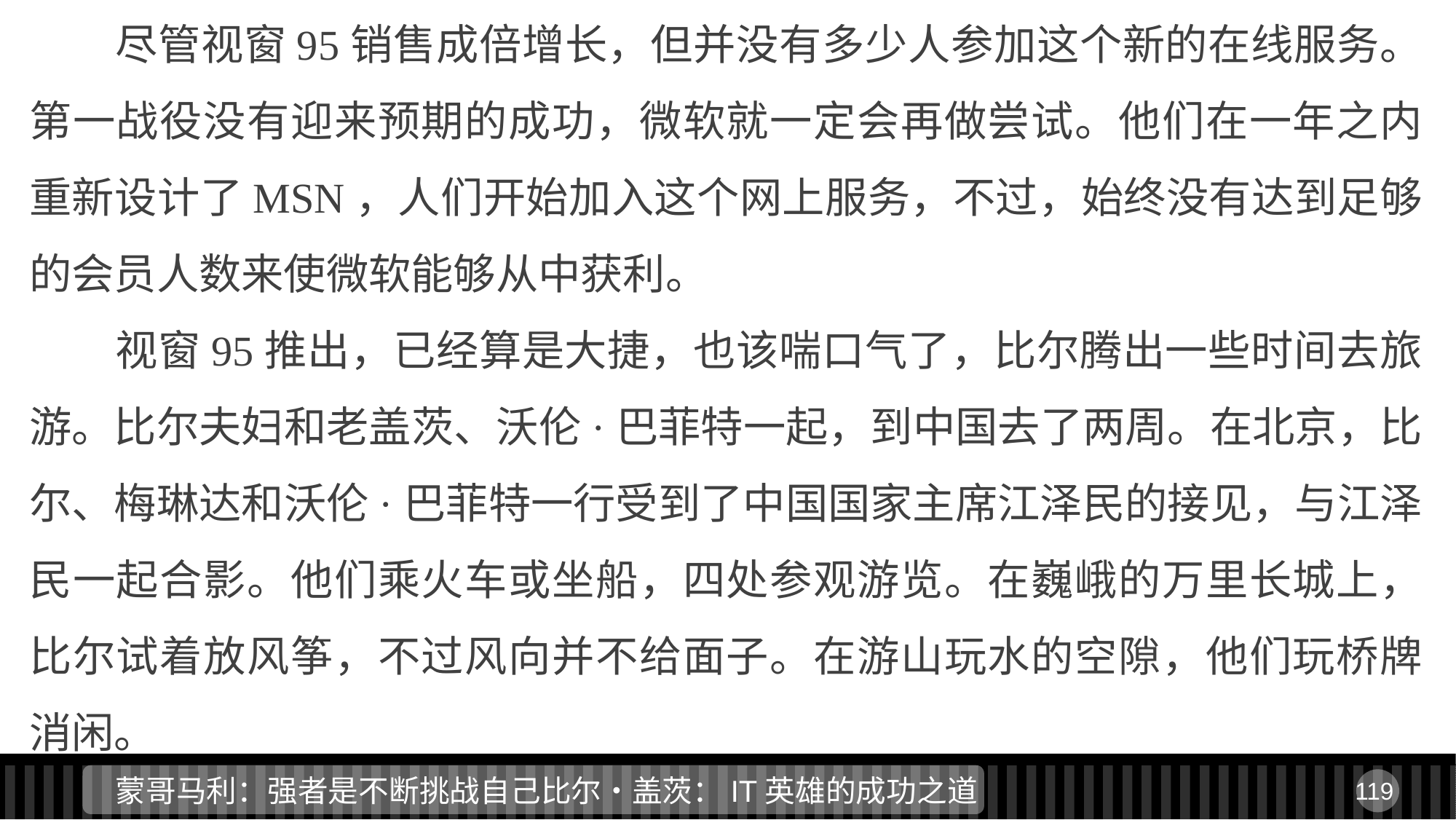

尽管视窗95销售成倍增长，但并没有多少人参加这个新的在线服务。第一战役没有迎来预期的成功，微软就一定会再做尝试。他们在一年之内重新设计了MSN，人们开始加入这个网上服务，不过，始终没有达到足够的会员人数来使微软能够从中获利。
视窗95推出，已经算是大捷，也该喘口气了，比尔腾出一些时间去旅游。比尔夫妇和老盖茨、沃伦·巴菲特一起，到中国去了两周。在北京，比尔、梅琳达和沃伦·巴菲特一行受到了中国国家主席江泽民的接见，与江泽民一起合影。他们乘火车或坐船，四处参观游览。在巍峨的万里长城上，比尔试着放风筝，不过风向并不给面子。在游山玩水的空隙，他们玩桥牌消闲。